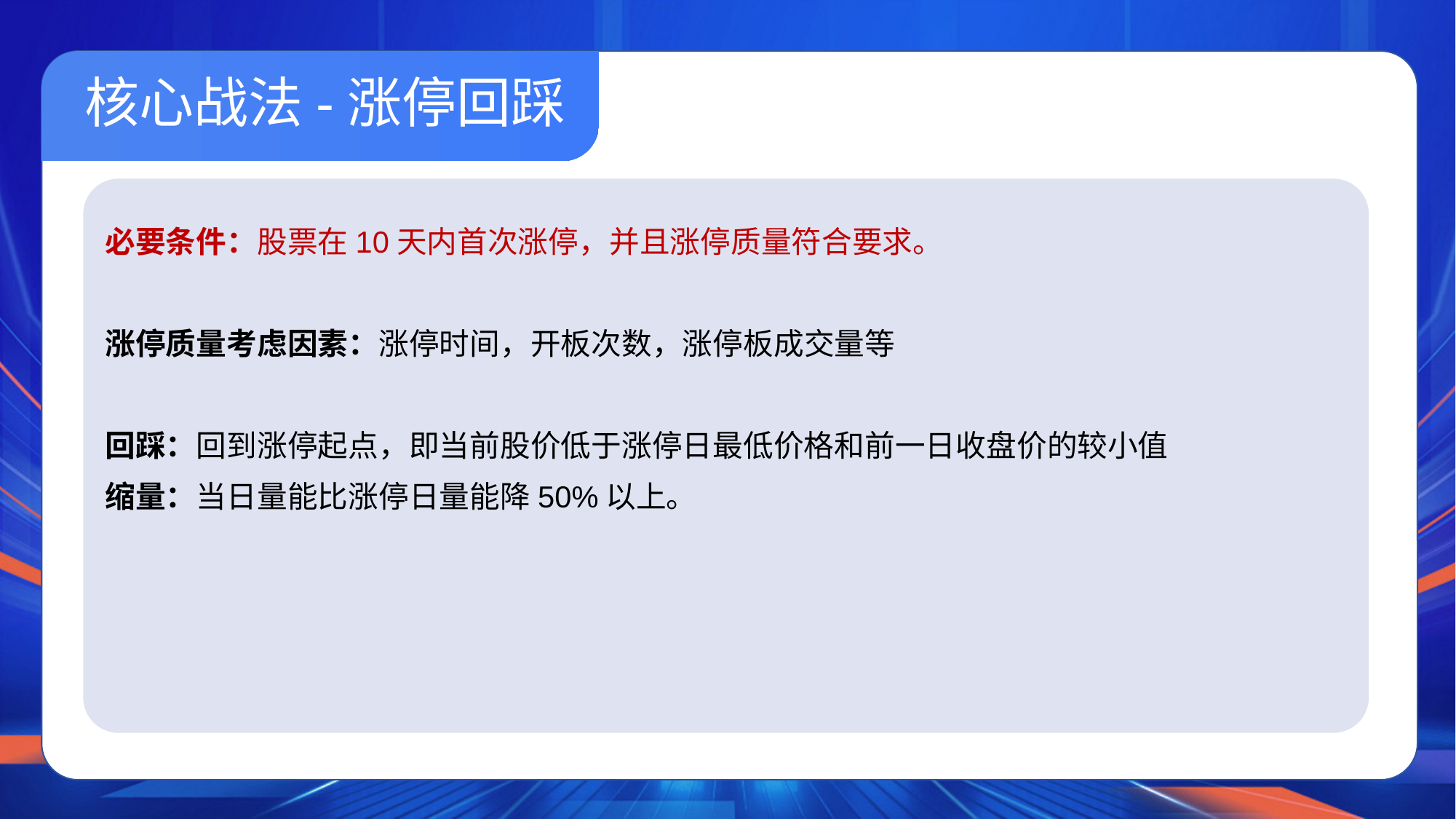

核心战法-涨停回踩

必要条件：股票在10天内首次涨停，并且涨停质量符合要求。

涨停质量考虑因素：涨停时间，开板次数，涨停板成交量等

回踩：回到涨停起点，即当前股价低于涨停日最低价格和前一日收盘价的较小值
缩量：当日量能比涨停日量能降50%以上。